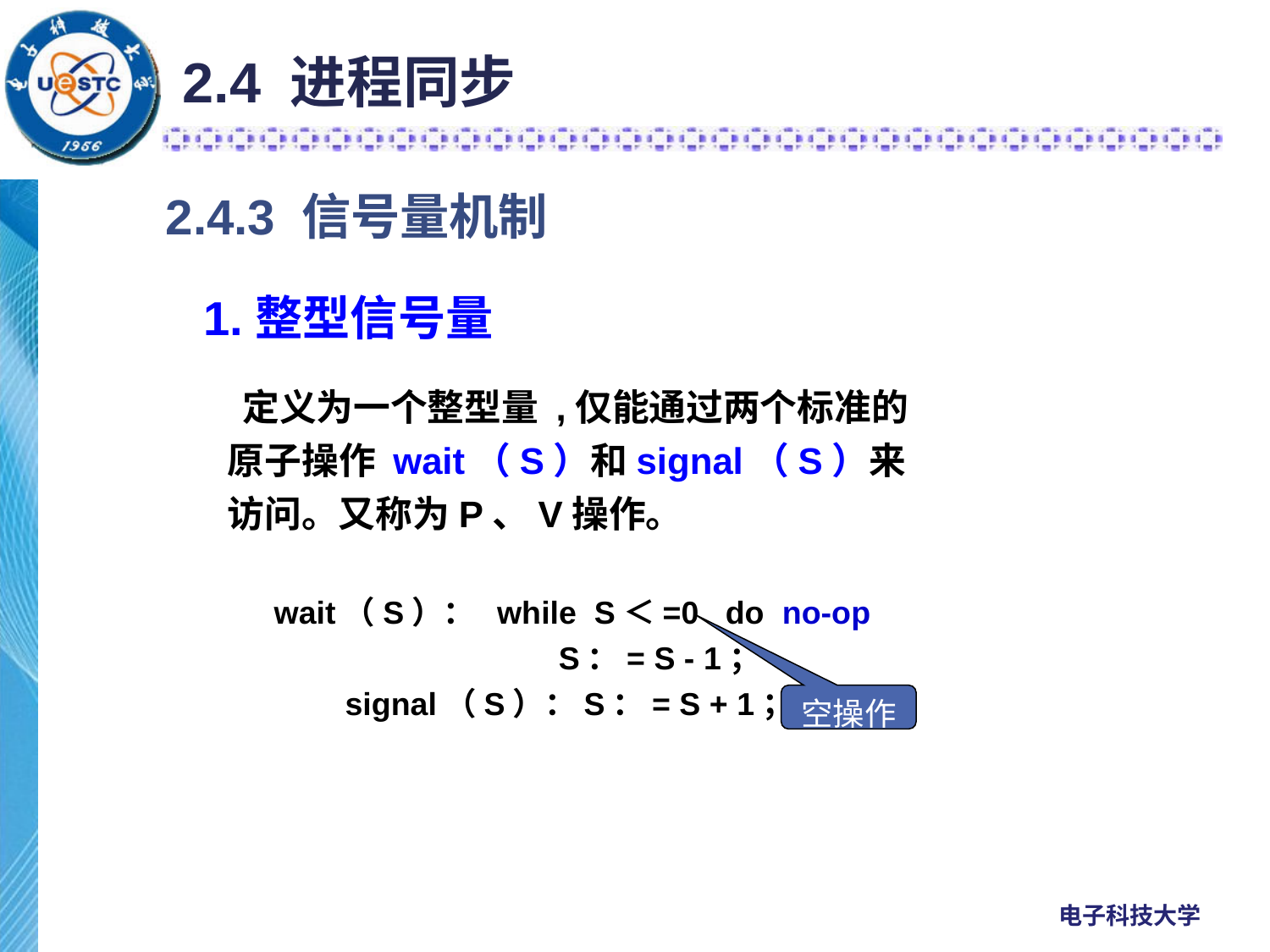

2.4 进程同步
2.4.3 信号量机制

1.整型信号量
 定义为一个整型量 ,仅能通过两个标准的原子操作 wait（S）和signal（S）来访问。又称为P、V操作。

wait（S）：  while  S＜=0   do  no-op
                                S：= S - 1；
        signal（S）：S：= S + 1；
空操作